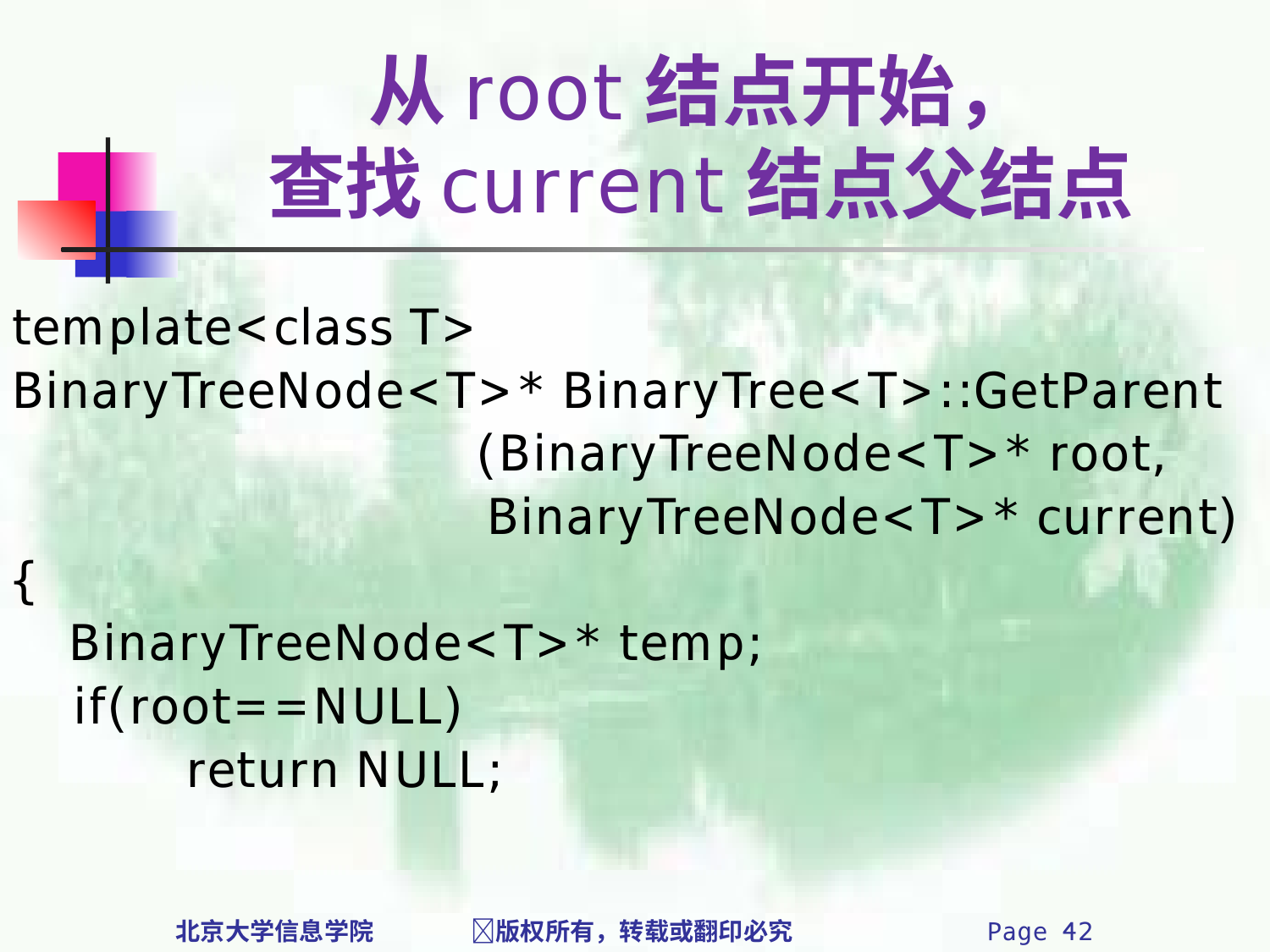

# 从root结点开始， 查找current结点父结点
template<class T>
BinaryTreeNode<T>* BinaryTree<T>::GetParent
	                             (BinaryTreeNode<T>* root,
                                 BinaryTreeNode<T>* current)
{
    BinaryTreeNode<T>* temp;
	 if(root==NULL)
		return NULL;

北京大学信息学院                 ©版权所有，转载或翻印必究                                 Page  42